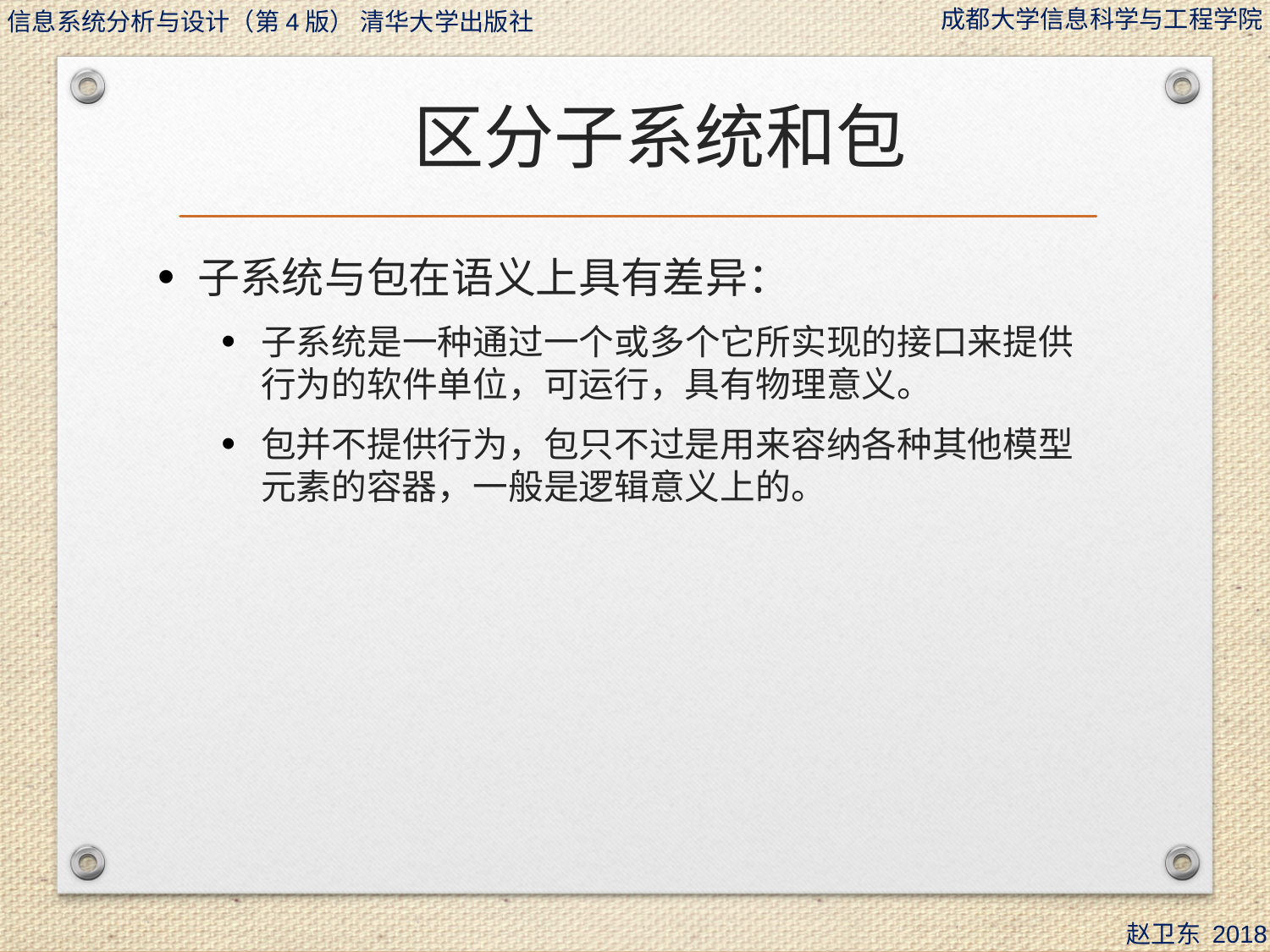

# 区分子系统和包
子系统与包在语义上具有差异：
子系统是一种通过一个或多个它所实现的接口来提供行为的软件单位，可运行，具有物理意义。
包并不提供行为，包只不过是用来容纳各种其他模型元素的容器，一般是逻辑意义上的。